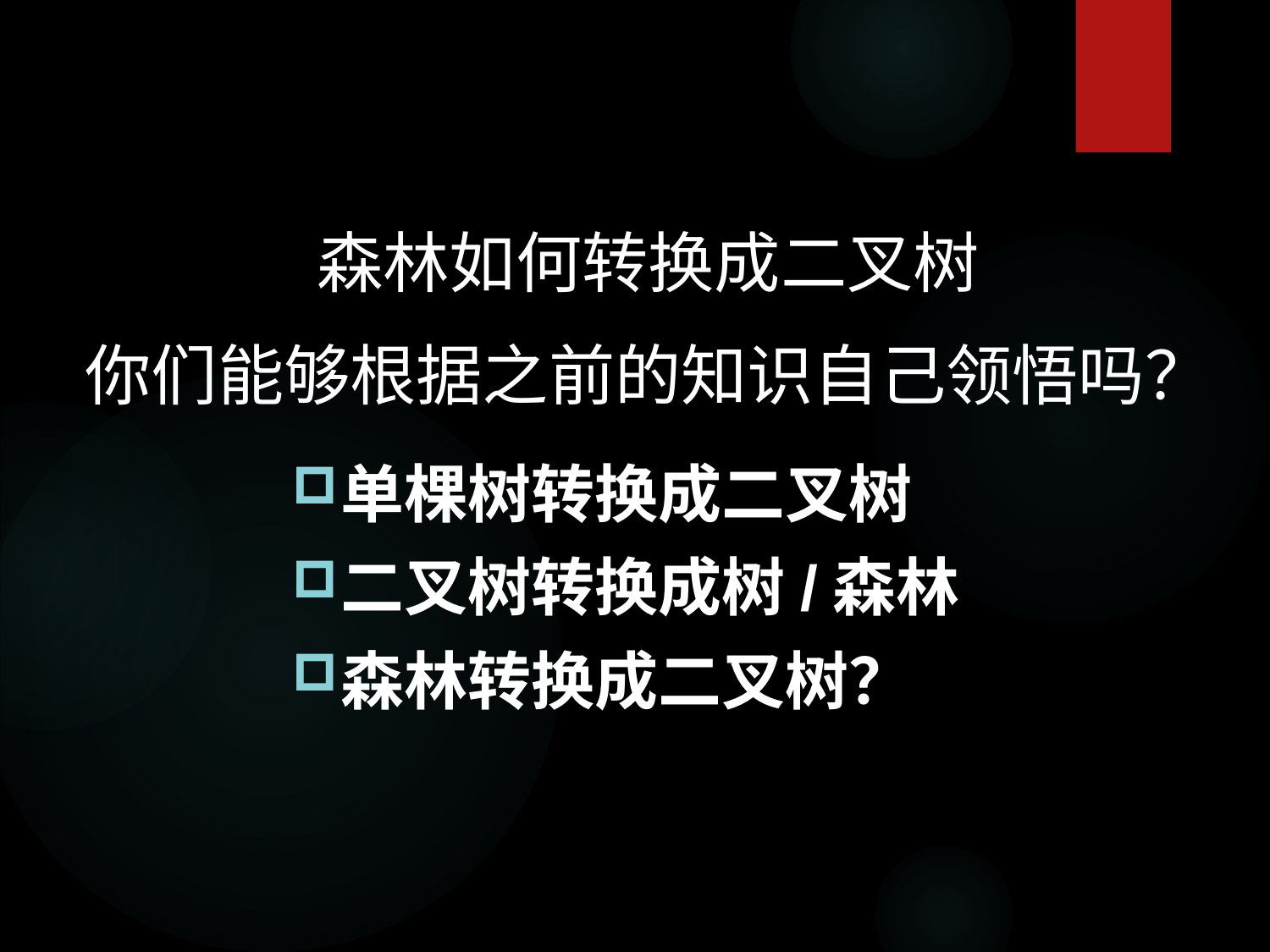

森林如何转换成二叉树
你们能够根据之前的知识自己领悟吗？
单棵树转换成二叉树
二叉树转换成树/森林
森林转换成二叉树？